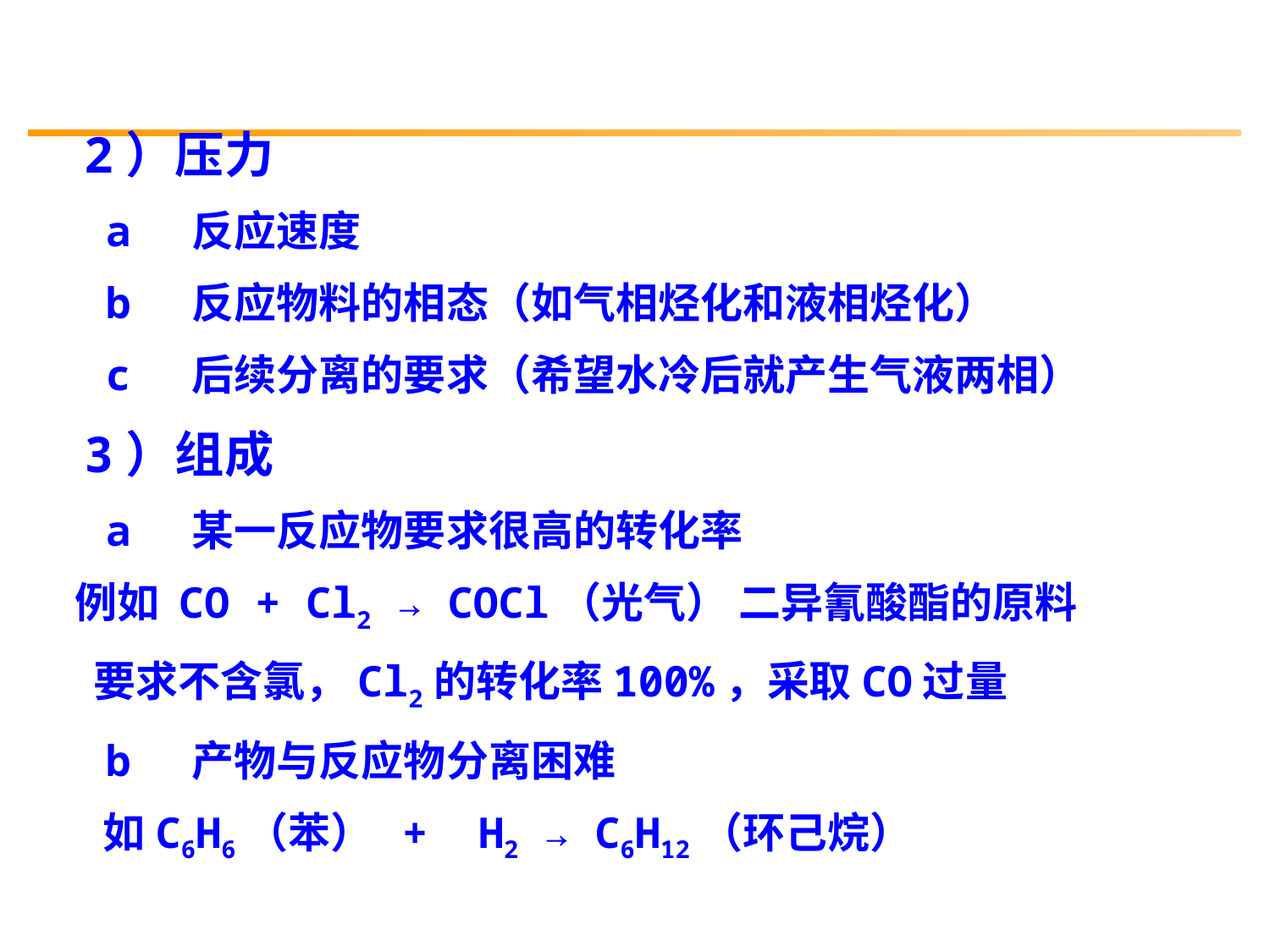

2）压力
  a  反应速度
  b  反应物料的相态（如气相烃化和液相烃化）
  c  后续分离的要求（希望水冷后就产生气液两相）
 3）组成
  a  某一反应物要求很高的转化率
 例如 CO + Cl2 → COCl（光气） 二异氰酸酯的原料
   要求不含氯，Cl2的转化率100%，采取CO过量
  b  产物与反应物分离困难
    如C6H6（苯）  +  H2 → C6H12（环己烷）